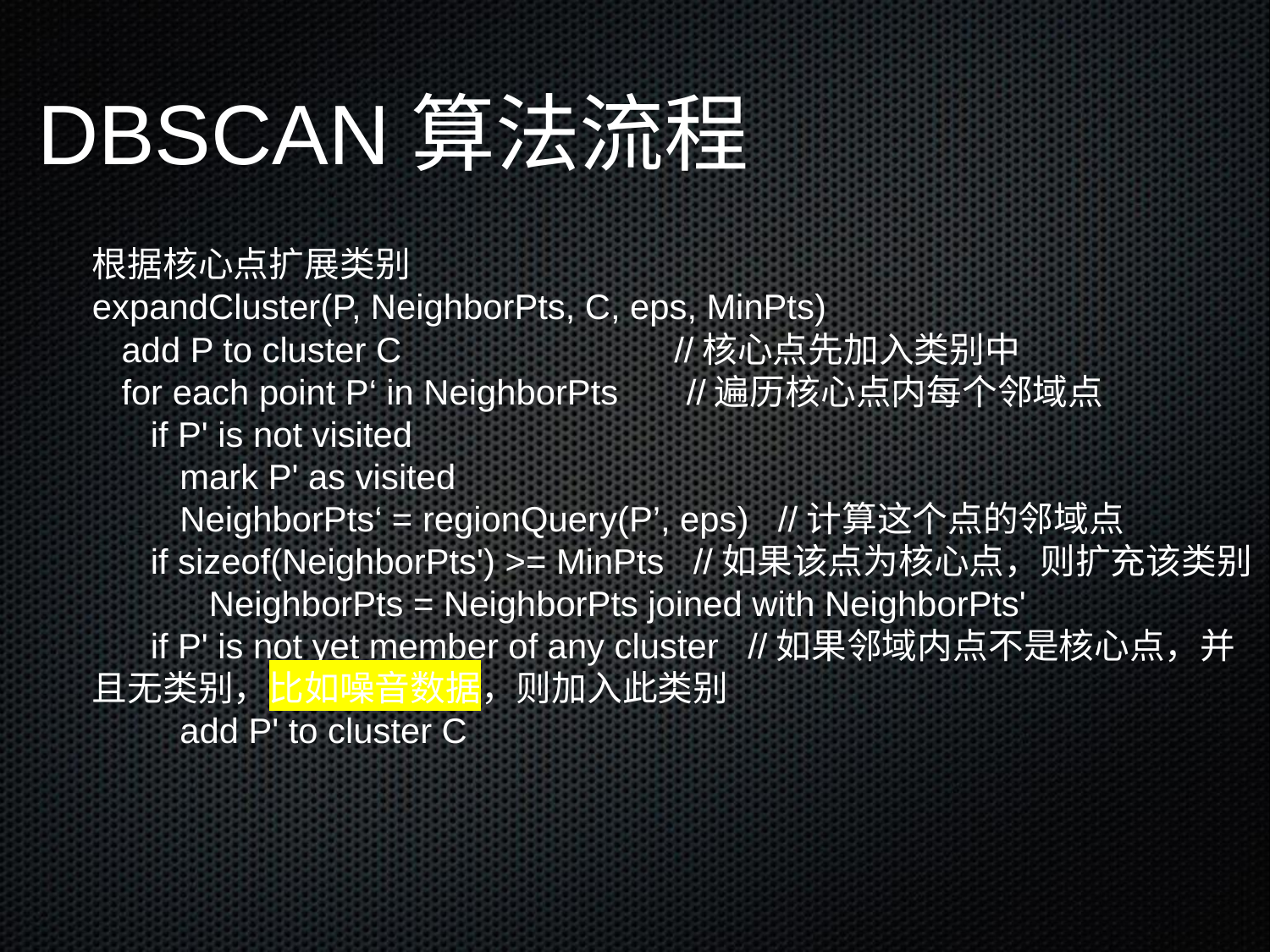

DBSCAN算法流程
根据核心点扩展类别
expandCluster(P, NeighborPts, C, eps, MinPts)
   add P to cluster C                            //核心点先加入类别中
   for each point P‘ in NeighborPts       //遍历核心点内每个邻域点
      if P' is not visited
         mark P' as visited
         NeighborPts‘ = regionQuery(P’, eps)   //计算这个点的邻域点
      if sizeof(NeighborPts') >= MinPts   //如果该点为核心点，则扩充该类别
            NeighborPts = NeighborPts joined with NeighborPts'
      if P' is not yet member of any cluster   //如果邻域内点不是核心点，并且无类别，比如噪音数据，则加入此类别
         add P' to cluster C